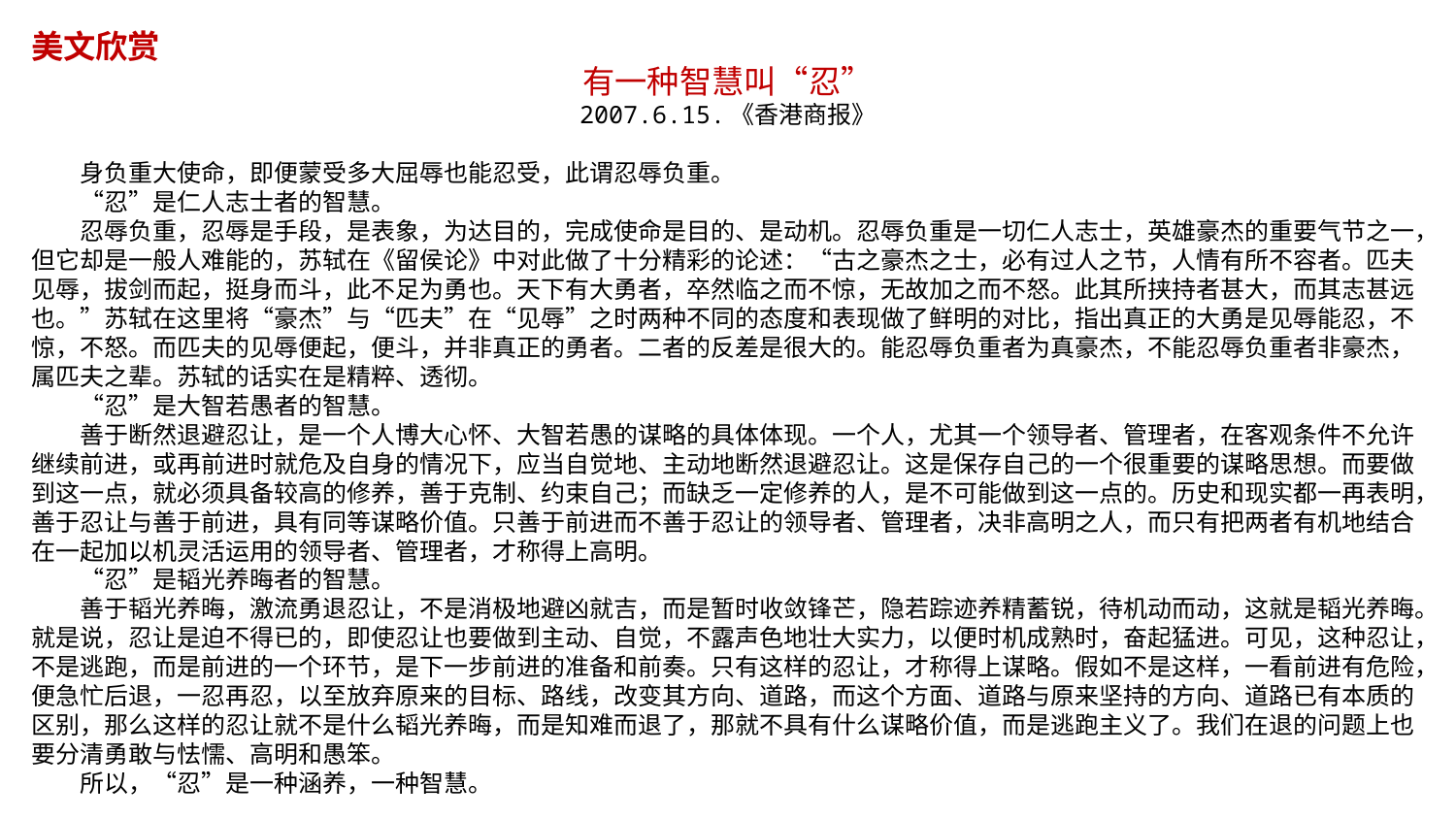

美文欣赏
有一种智慧叫“忍”
2007.6.15.《香港商报》

　　身负重大使命，即便蒙受多大屈辱也能忍受，此谓忍辱负重。
　　“忍”是仁人志士者的智慧。
　　忍辱负重，忍辱是手段，是表象，为达目的，完成使命是目的、是动机。忍辱负重是一切仁人志士，英雄豪杰的重要气节之一，但它却是一般人难能的，苏轼在《留侯论》中对此做了十分精彩的论述：“古之豪杰之士，必有过人之节，人情有所不容者。匹夫见辱，拔剑而起，挺身而斗，此不足为勇也。天下有大勇者，卒然临之而不惊，无故加之而不怒。此其所挟持者甚大，而其志甚远也。”苏轼在这里将“豪杰”与“匹夫”在“见辱”之时两种不同的态度和表现做了鲜明的对比，指出真正的大勇是见辱能忍，不惊，不怒。而匹夫的见辱便起，便斗，并非真正的勇者。二者的反差是很大的。能忍辱负重者为真豪杰，不能忍辱负重者非豪杰，属匹夫之辈。苏轼的话实在是精粹、透彻。
　　“忍”是大智若愚者的智慧。
　　善于断然退避忍让，是一个人博大心怀、大智若愚的谋略的具体体现。一个人，尤其一个领导者、管理者，在客观条件不允许继续前进，或再前进时就危及自身的情况下，应当自觉地、主动地断然退避忍让。这是保存自己的一个很重要的谋略思想。而要做到这一点，就必须具备较高的修养，善于克制、约束自己；而缺乏一定修养的人，是不可能做到这一点的。历史和现实都一再表明，善于忍让与善于前进，具有同等谋略价值。只善于前进而不善于忍让的领导者、管理者，决非高明之人，而只有把两者有机地结合在一起加以机灵活运用的领导者、管理者，才称得上高明。
　　“忍”是韬光养晦者的智慧。
　　善于韬光养晦，激流勇退忍让，不是消极地避凶就吉，而是暂时收敛锋芒，隐若踪迹养精蓄锐，待机动而动，这就是韬光养晦。就是说，忍让是迫不得已的，即使忍让也要做到主动、自觉，不露声色地壮大实力，以便时机成熟时，奋起猛进。可见，这种忍让，不是逃跑，而是前进的一个环节，是下一步前进的准备和前奏。只有这样的忍让，才称得上谋略。假如不是这样，一看前进有危险，便急忙后退，一忍再忍，以至放弃原来的目标、路线，改变其方向、道路，而这个方面、道路与原来坚持的方向、道路已有本质的区别，那么这样的忍让就不是什么韬光养晦，而是知难而退了，那就不具有什么谋略价值，而是逃跑主义了。我们在退的问题上也要分清勇敢与怯懦、高明和愚笨。
　　所以，“忍”是一种涵养，一种智慧。